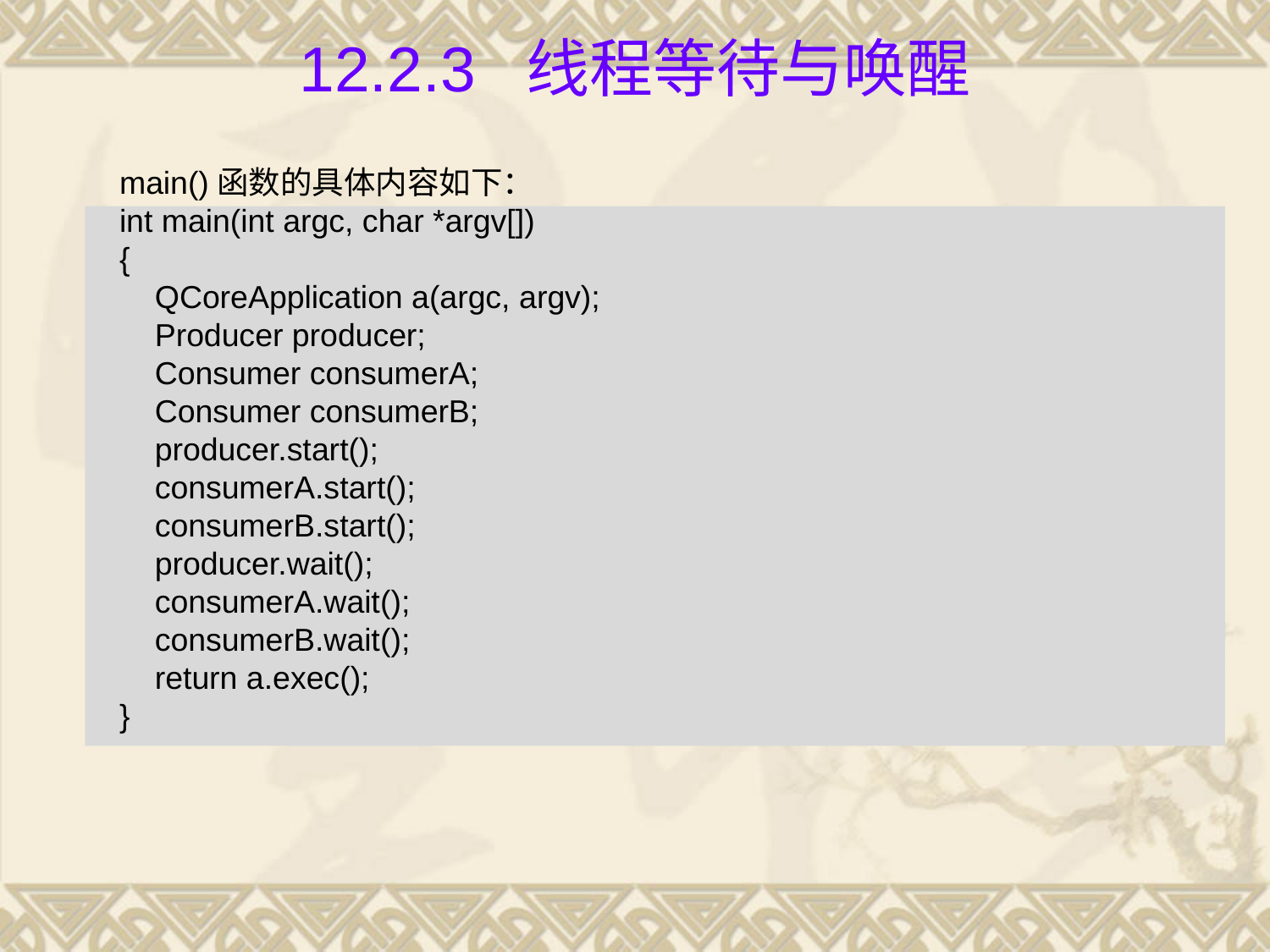

# 12.2.3  线程等待与唤醒
main()函数的具体内容如下：
int main(int argc, char *argv[])
{
    QCoreApplication a(argc, argv);
    Producer producer;
    Consumer consumerA;
    Consumer consumerB;
    producer.start();
    consumerA.start();
    consumerB.start();
    producer.wait();
    consumerA.wait();
    consumerB.wait();
    return a.exec();
}